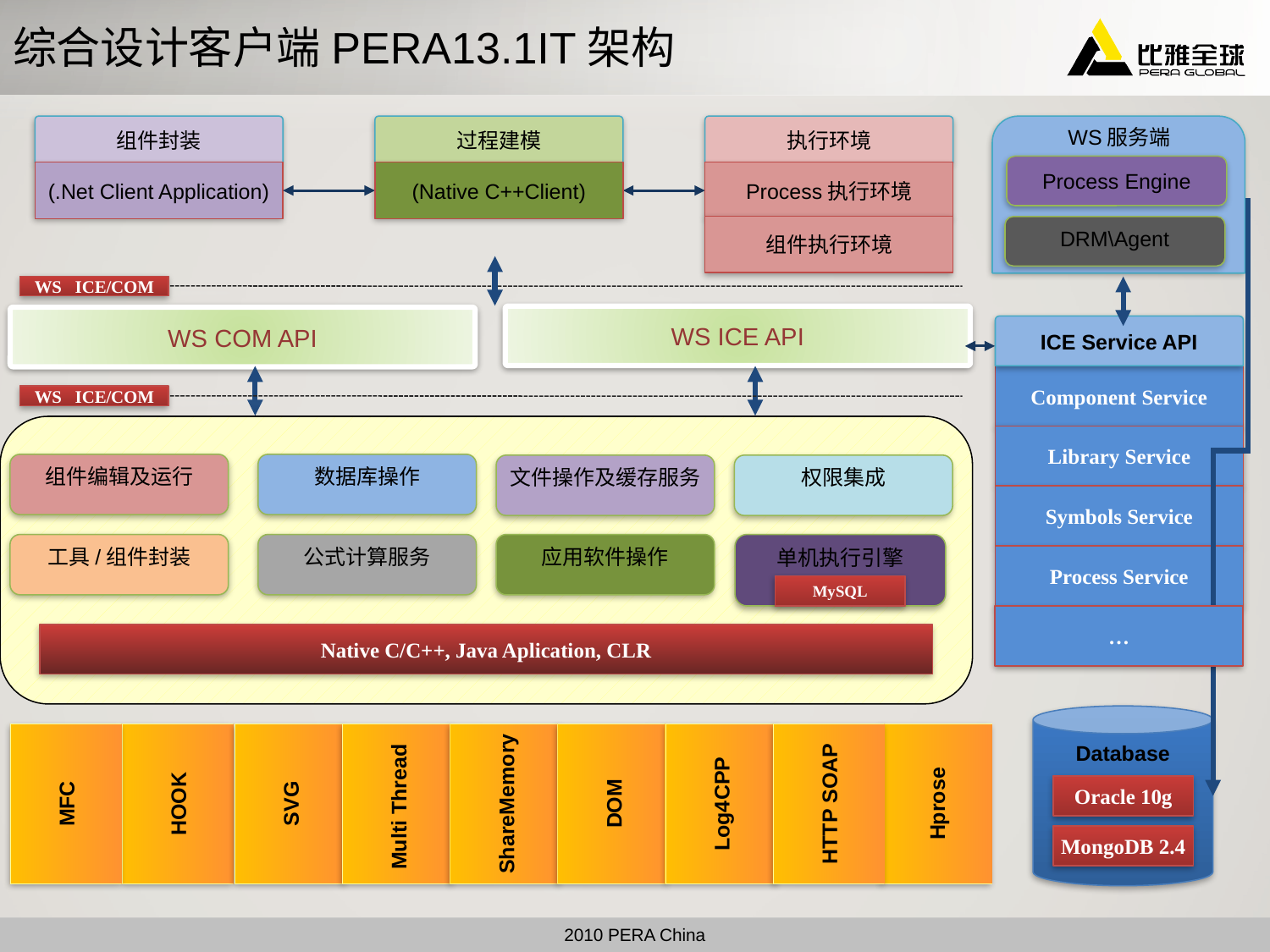

# 综合设计客户端PERA13.1IT架构
组件封装
(.Net Client Application)
过程建模
(Native C++Client)

执行环境
Process执行环境
WS服务端
Process Engine
组件执行环境
DRM\Agent
WS   ICE/COM
WS ICE API
WS COM API
ICE Service API
Library Service
Symbols Service
Process Service
Component Service
WS   ICE/COM

组件编辑及运行
数据库操作
文件操作及缓存服务
权限集成
工具/组件封装
公式计算服务
应用软件操作
单机执行引擎
MySQL
…
Native C/C++, Java Aplication, CLR
Database
Multi Thread
MFC
HOOK
SVG
ShareMemory
DOM
Log4CPP
HTTP SOAP
Hprose
Oracle 10g
MongoDB 2.4